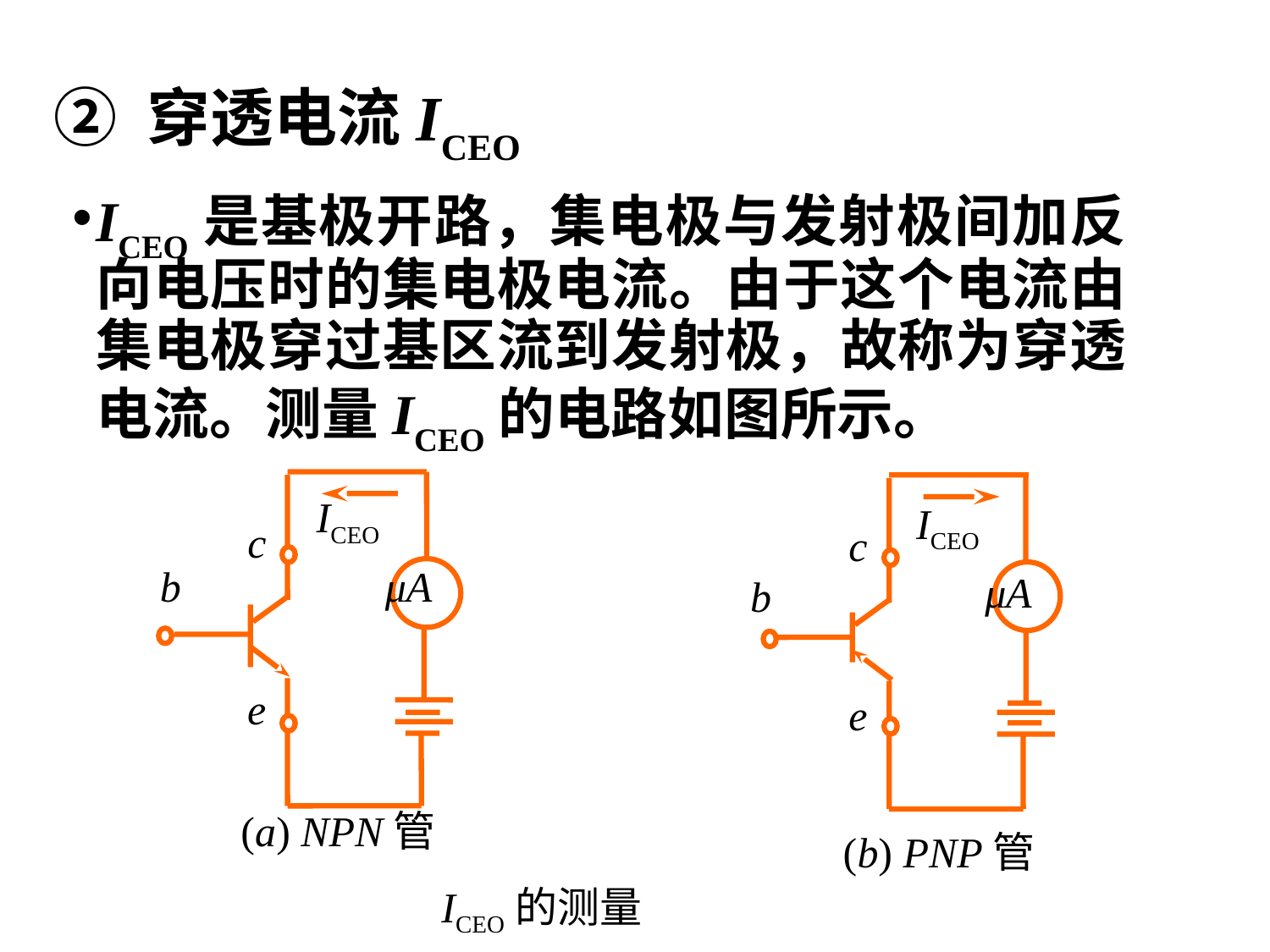

# ② 穿透电流ICEO
ICEO是基极开路，集电极与发射极间加反向电压时的集电极电流。由于这个电流由集电极穿过基区流到发射极，故称为穿透电流。测量ICEO的电路如图所示。

ICEO
ICEO

c
c

μA
b

μA

b

e

e

(a) NPN管

(b) PNP管
ICEO的测量